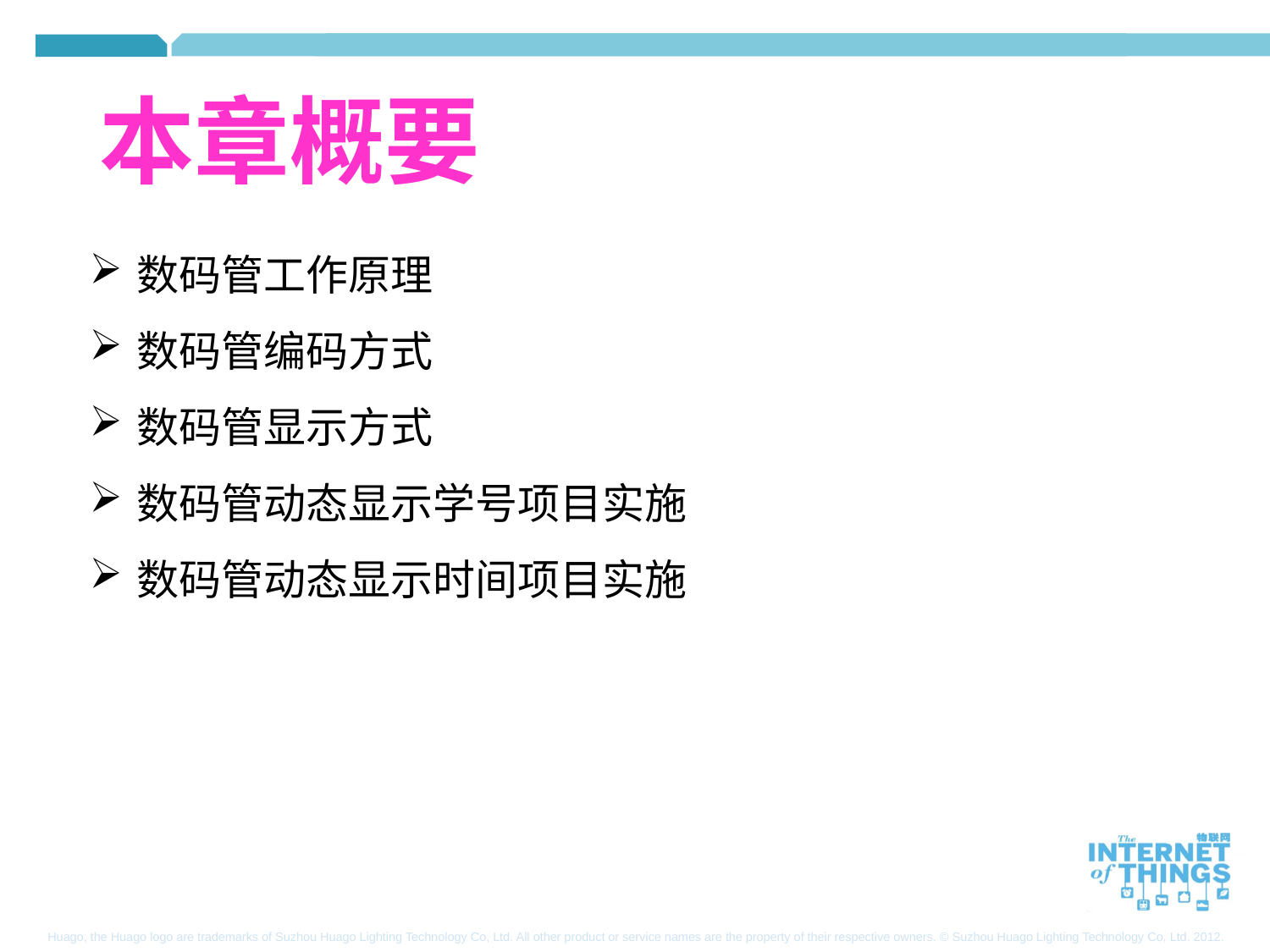

本章概要
数码管工作原理
数码管编码方式
数码管显示方式
数码管动态显示学号项目实施
数码管动态显示时间项目实施
二传输网络介绍